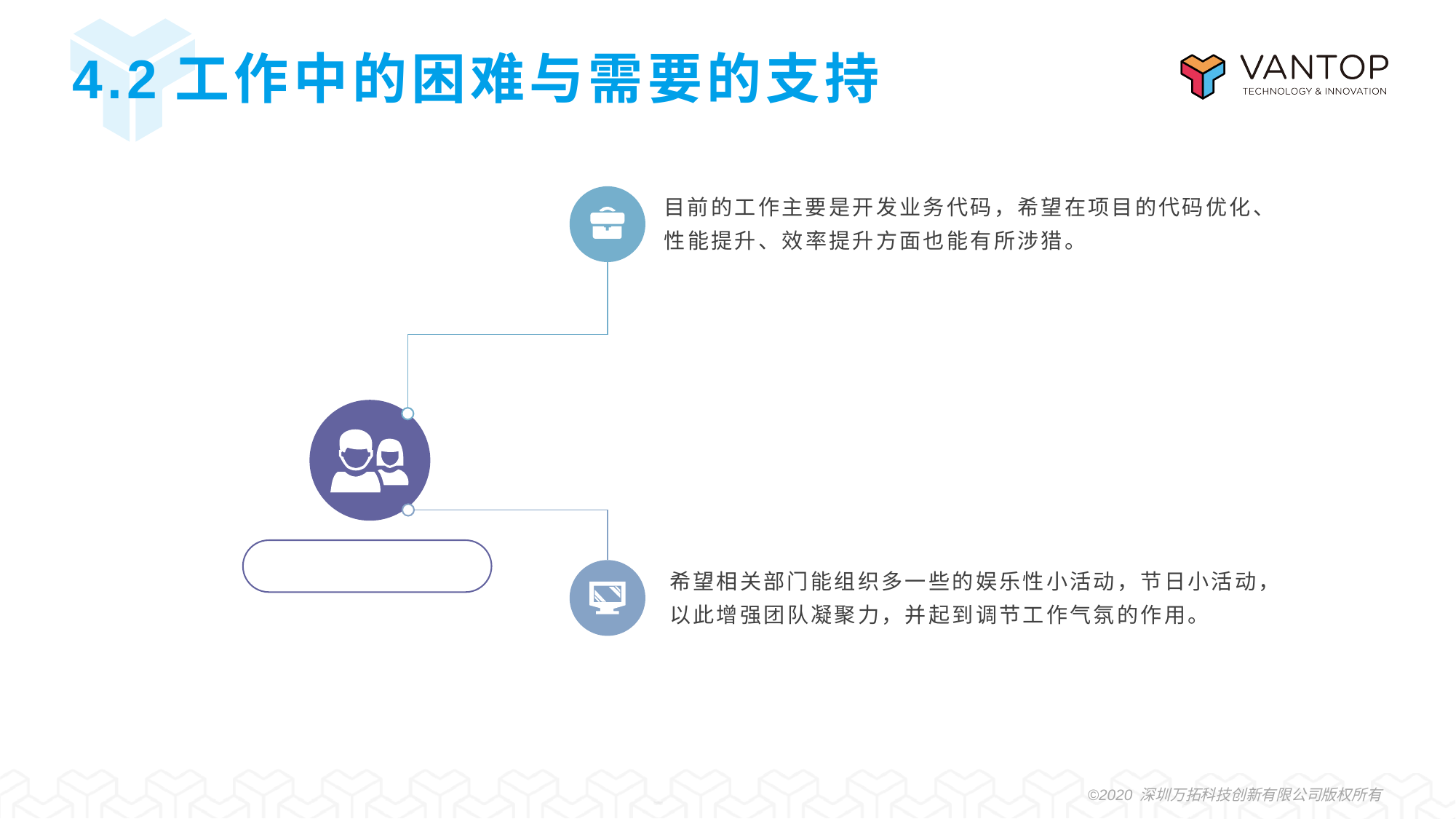

# 4.2工作中的困难与需要的支持
目前的工作主要是开发业务代码，希望在项目的代码优化、性能提升、效率提升方面也能有所涉猎。

希望相关部门能组织多一些的娱乐性小活动，节日小活动，以此增强团队凝聚力，并起到调节工作气氛的作用。